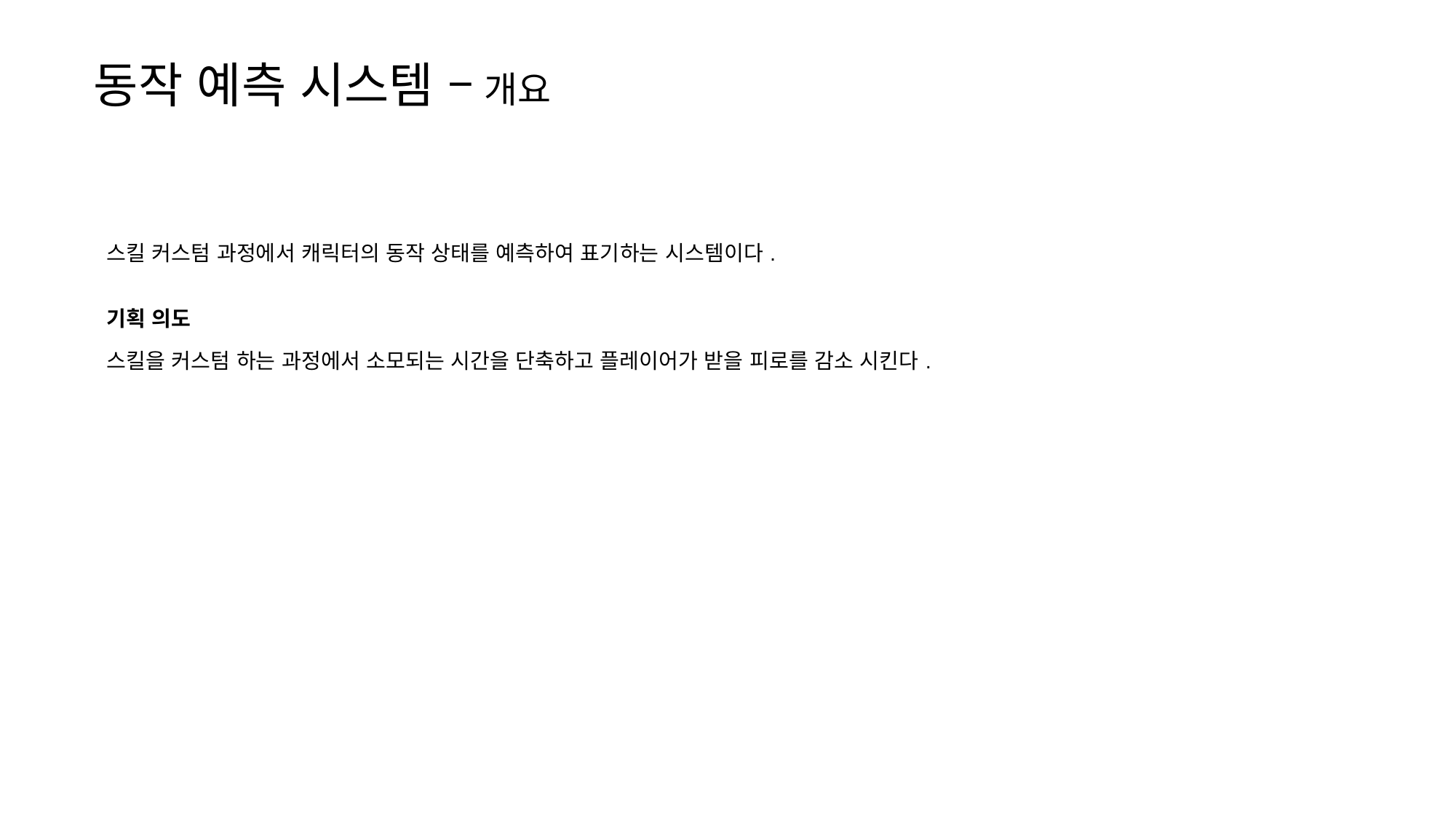

동작 예측 시스템 – 개요
| 스킬 커스텀 과정에서 캐릭터의 동작 상태를 예측하여 표기하는 시스템이다. |
| --- |
| 기획 의도 |
| 스킬을 커스텀 하는 과정에서 소모되는 시간을 단축하고 플레이어가 받을 피로를 감소 시킨다. |